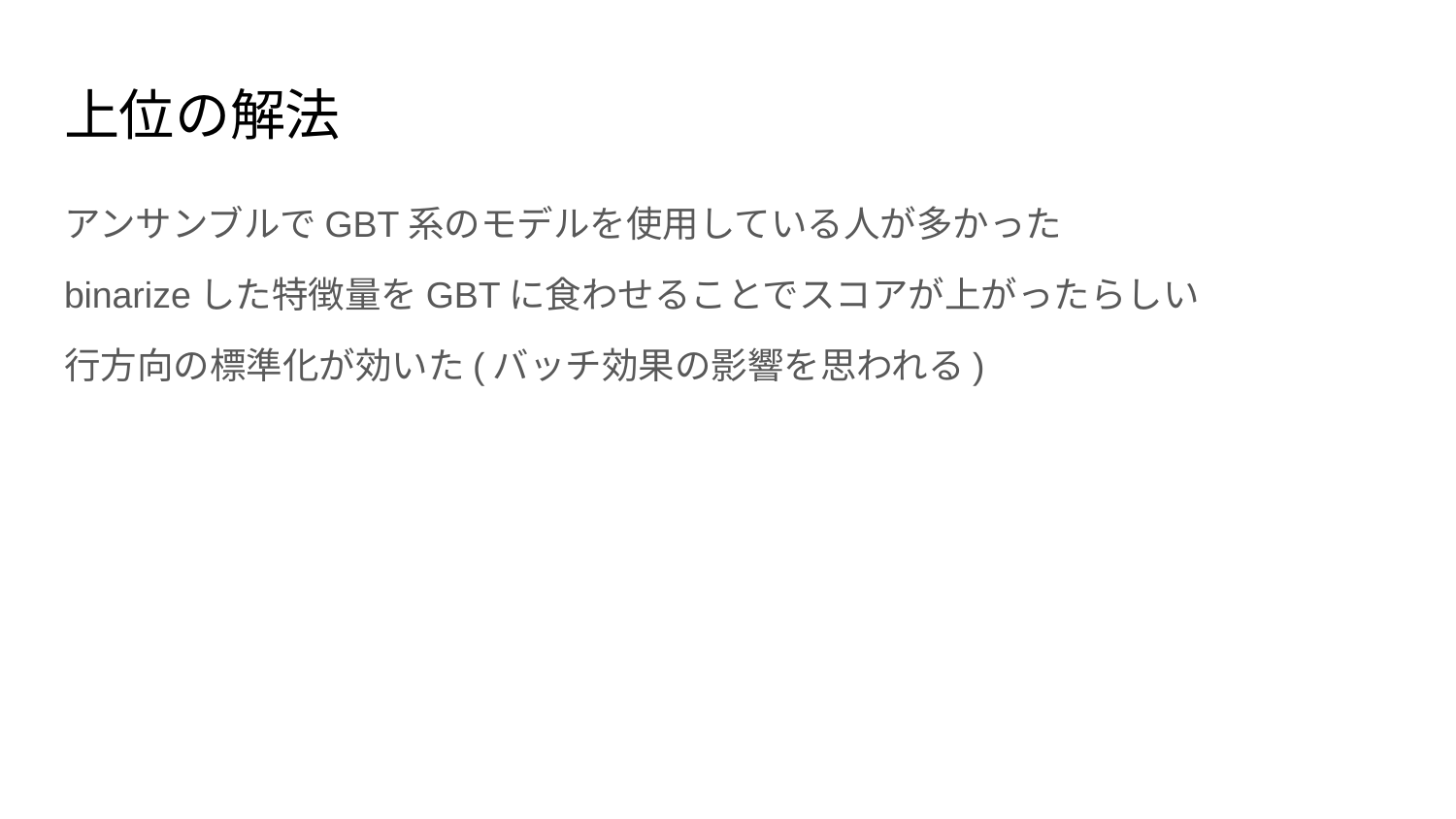

# 上位の解法
アンサンブルでGBT系のモデルを使用している人が多かった
binarizeした特徴量をGBTに食わせることでスコアが上がったらしい
行方向の標準化が効いた(バッチ効果の影響を思われる)